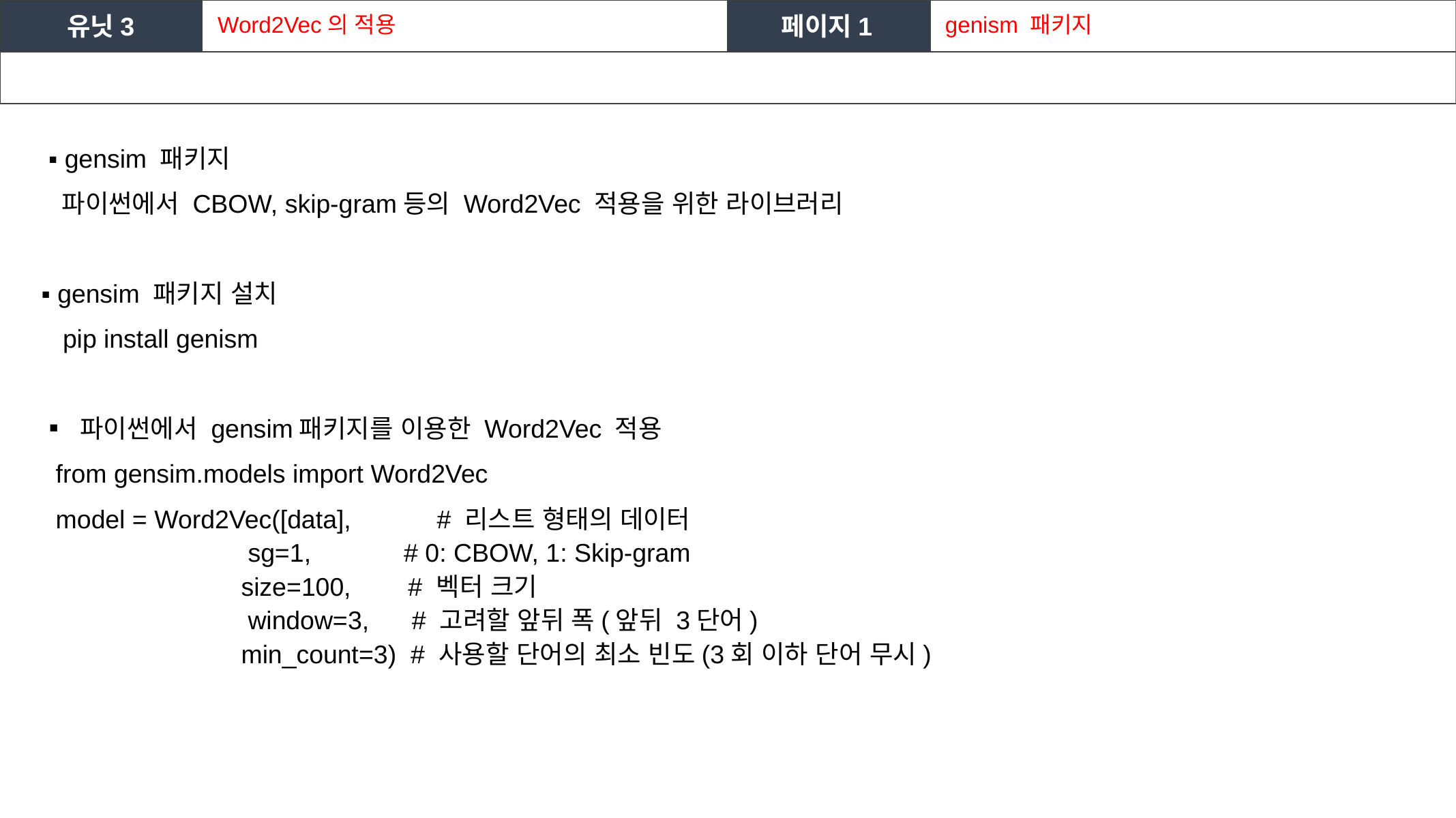

유닛3
Word2Vec의 적용
페이지1
genism 패키지

 ▪ gensim 패키지
  파이썬에서 CBOW, skip-gram등의 Word2Vec 적용을 위한 라이브러리

▪ gensim 패키지 설치
   pip install genism

▪ 파이썬에서 gensim패키지를 이용한 Word2Vec 적용
  from gensim.models import Word2Vec
  model = Word2Vec([data],            # 리스트 형태의 데이터
                            sg=1,             # 0: CBOW, 1: Skip-gram
                            size=100,        # 벡터 크기
                            window=3,      # 고려할 앞뒤 폭(앞뒤 3단어)
                            min_count=3)  # 사용할 단어의 최소 빈도(3회 이하 단어 무시)